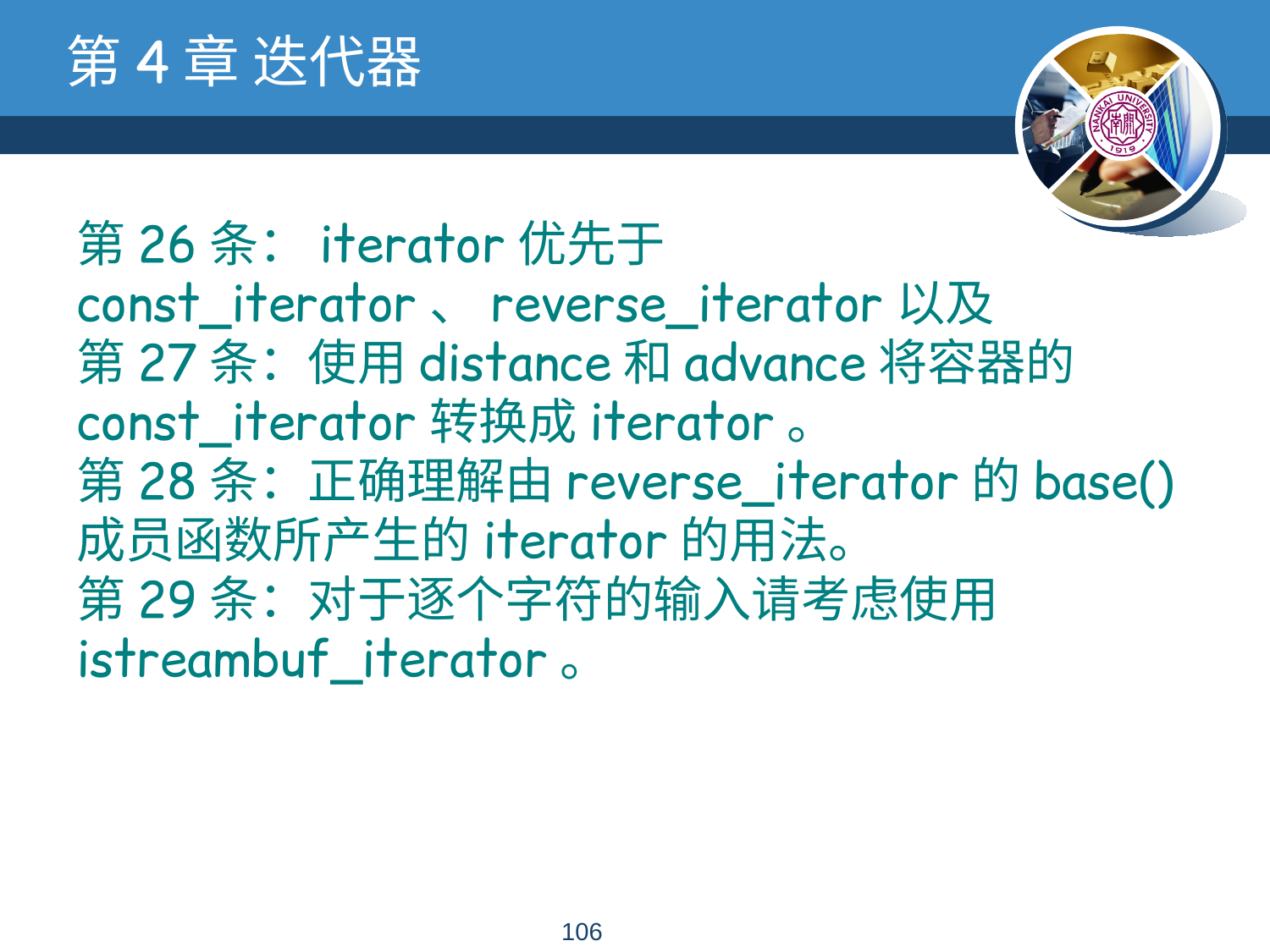

# 第4章 迭代器
第26条：iterator优先于const_iterator、reverse_iterator以及
第27条：使用distance和advance将容器的const_iterator转换成iterator。
第28条：正确理解由reverse_iterator的base()成员函数所产生的iterator的用法。
第29条：对于逐个字符的输入请考虑使用istreambuf_iterator。
106